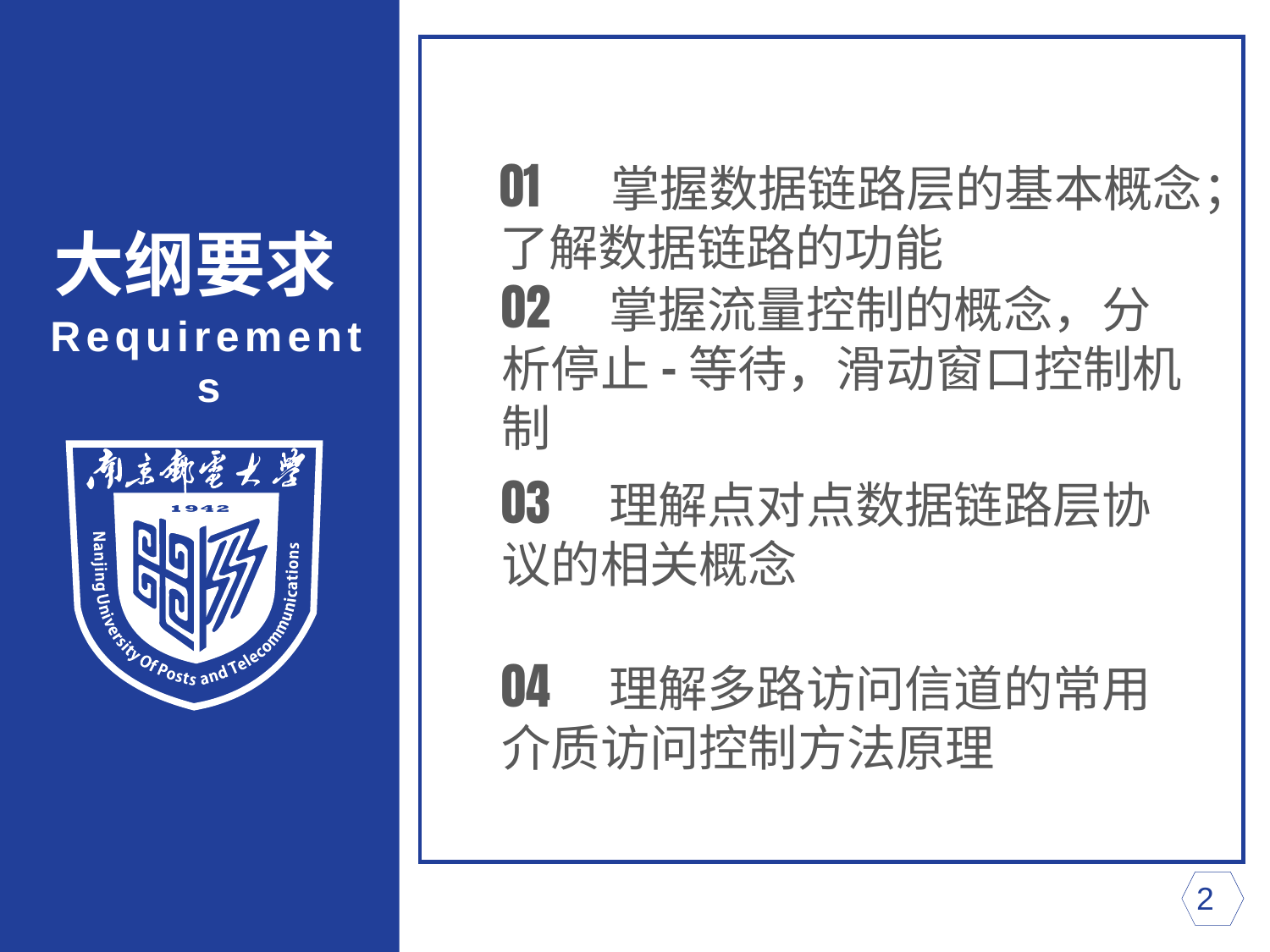

01     掌握数据链路层的基本概念；了解数据链路的功能
大纲要求
Requirements
02    掌握流量控制的概念，分析停止-等待，滑动窗口控制机制

03    理解点对点数据链路层协议的相关概念
04    理解多路访问信道的常用介质访问控制方法原理

 2